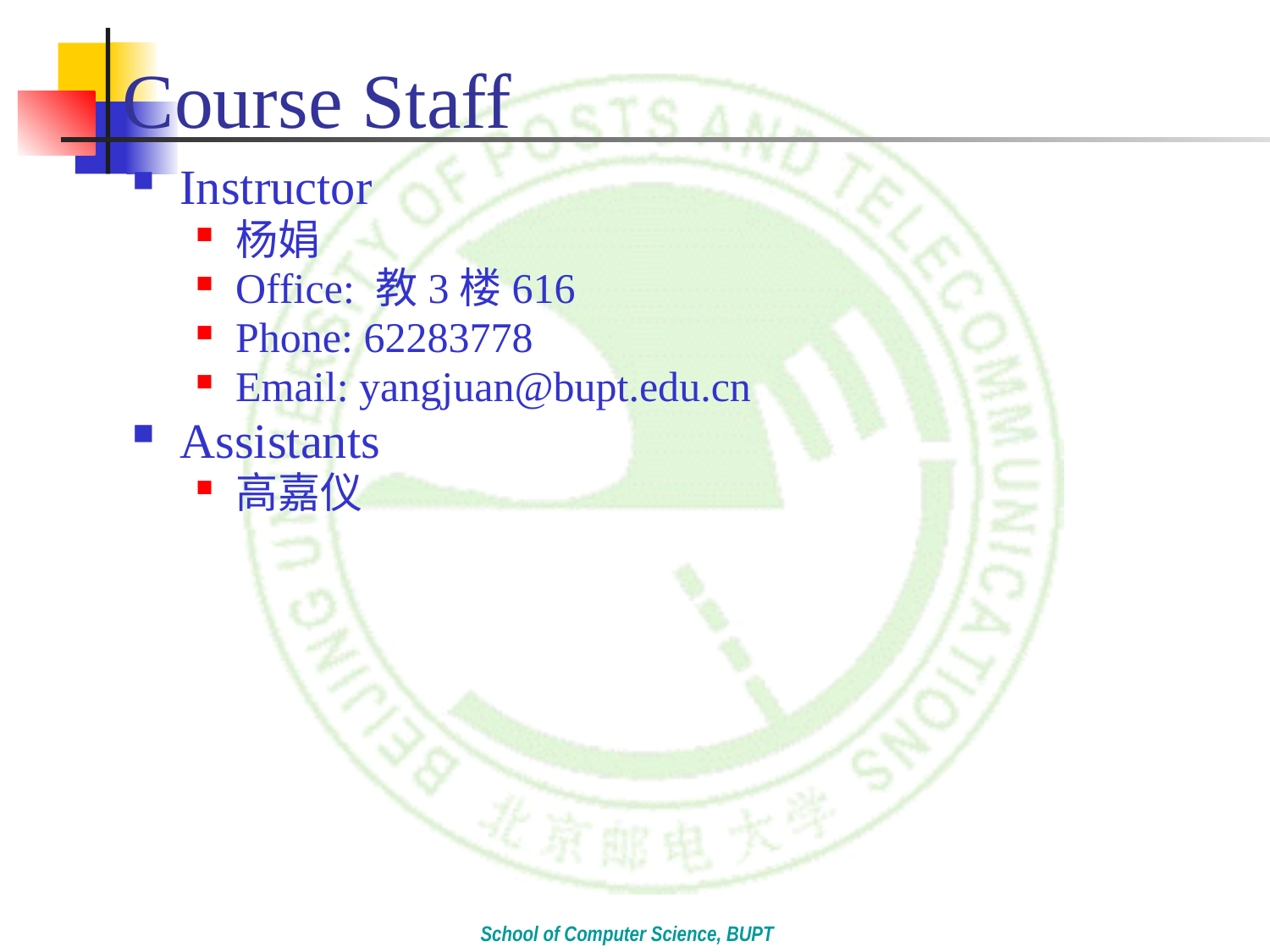

# Course Staff
Instructor
杨娟
Office: 教3楼616
Phone: 62283778
Email: yangjuan@bupt.edu.cn
Assistants
高嘉仪

School of Computer Science, BUPT
2